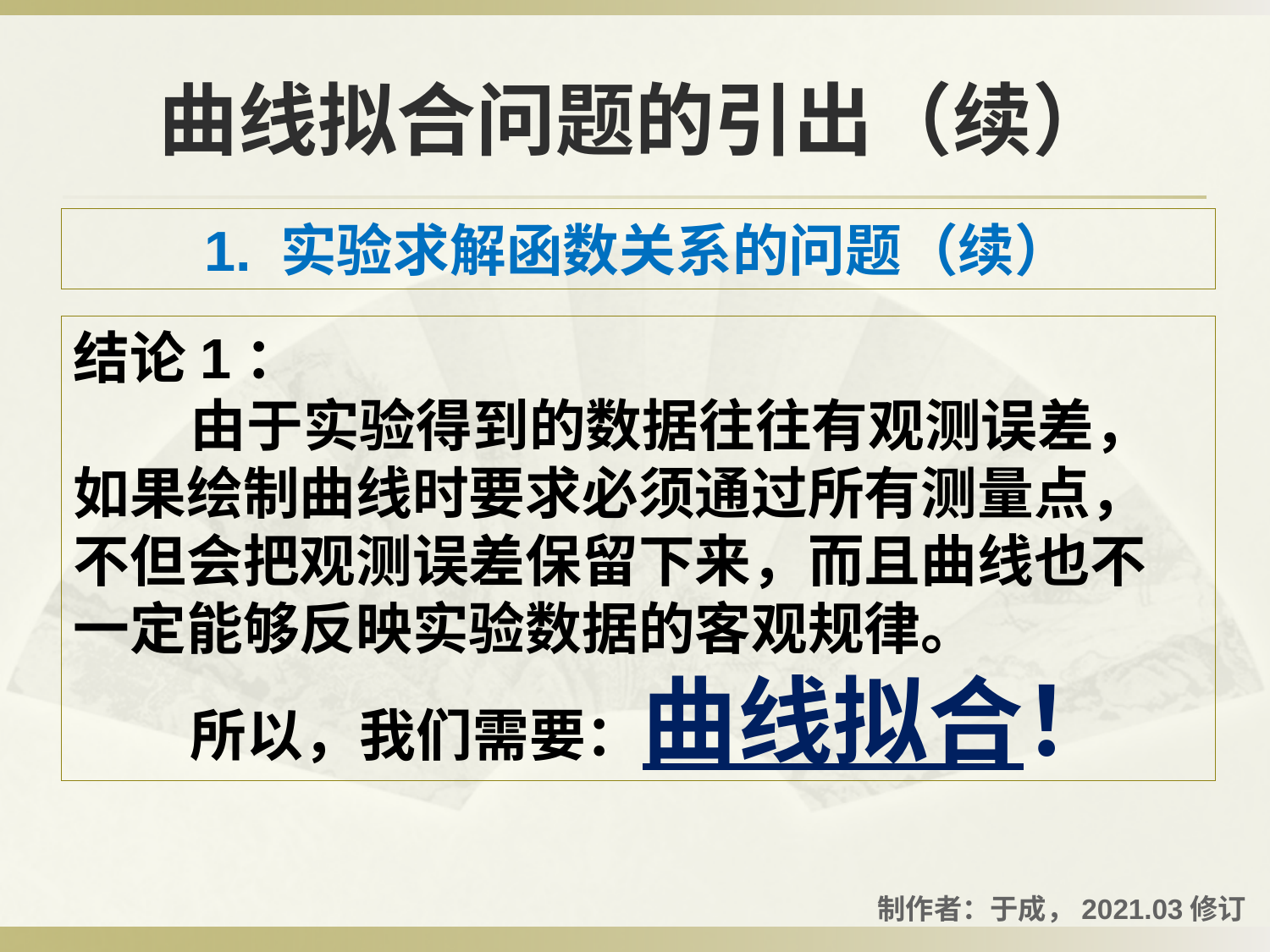

# 曲线拟合问题的引出（续）
1. 实验求解函数关系的问题（续）
结论1：
        由于实验得到的数据往往有观测误差，如果绘制曲线时要求必须通过所有测量点，不但会把观测误差保留下来，而且曲线也不一定能够反映实验数据的客观规律。
        所以，我们需要：曲线拟合！
制作者：于成，2021.03修订